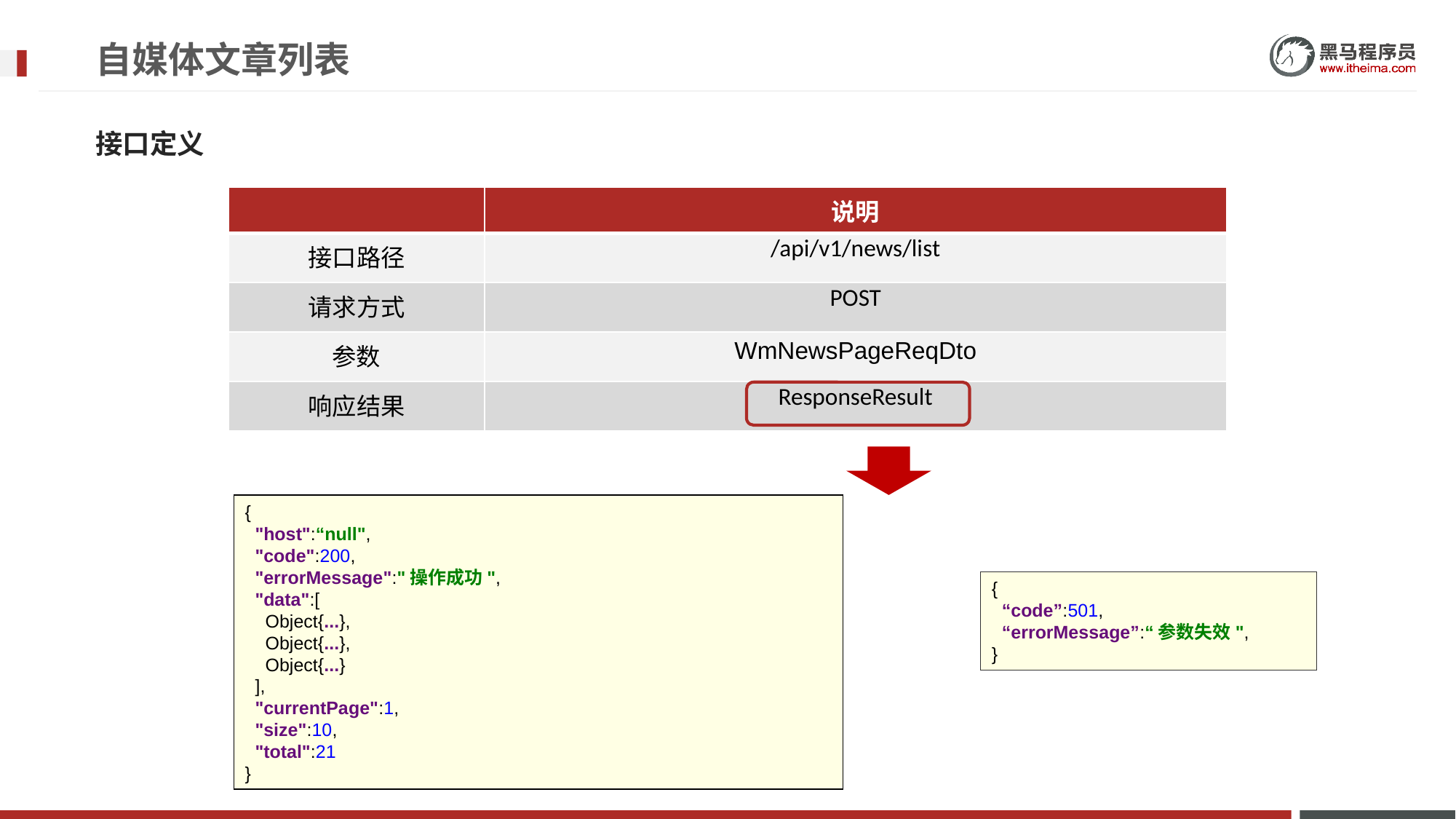

# 自媒体文章列表
接口定义
|  | 说明 |
| --- | --- |
| 接口路径 | /api/v1/news/list |
| 请求方式 | POST |
| 参数 | WmNewsPageReqDto |
| 响应结果 | ResponseResult |

{
  "host":“null",
  "code":200,
  "errorMessage":"操作成功",
  "data":[
    Object{...},
    Object{...},
    Object{...}
  ],
  "currentPage":1,
  "size":10,
  "total":21
}
{
  “code”:501,
  “errorMessage”:“参数失效",
}